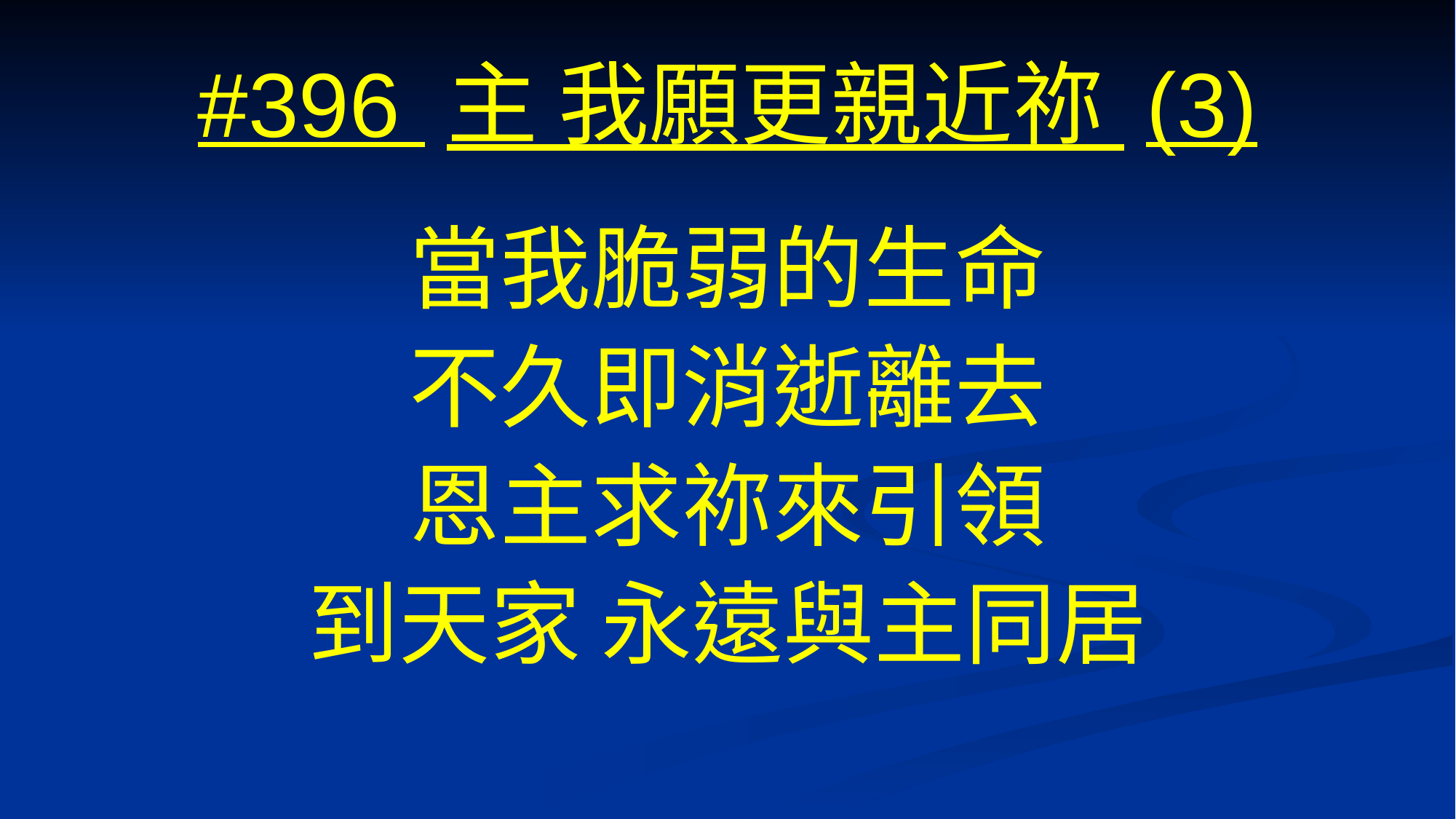

# #396 主 我願更親近祢 (3)
當我脆弱的生命
不久即消逝離去
恩主求祢來引領
到天家 永遠與主同居